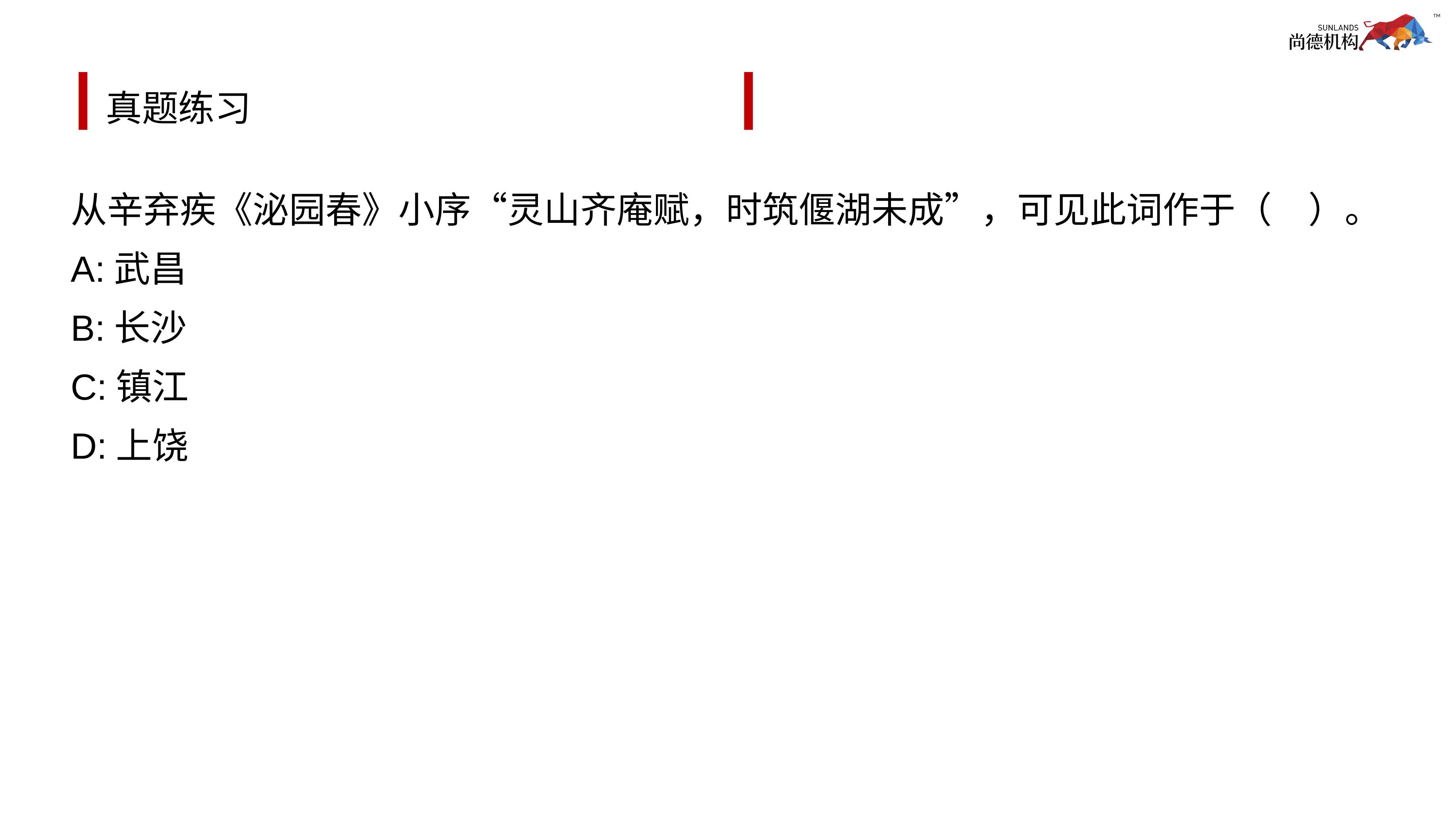

# 真题练习
从辛弃疾《泌园春》小序“灵山齐庵赋，时筑偃湖未成”，可见此词作于（　）。
A:武昌
B:长沙
C:镇江
D:上饶